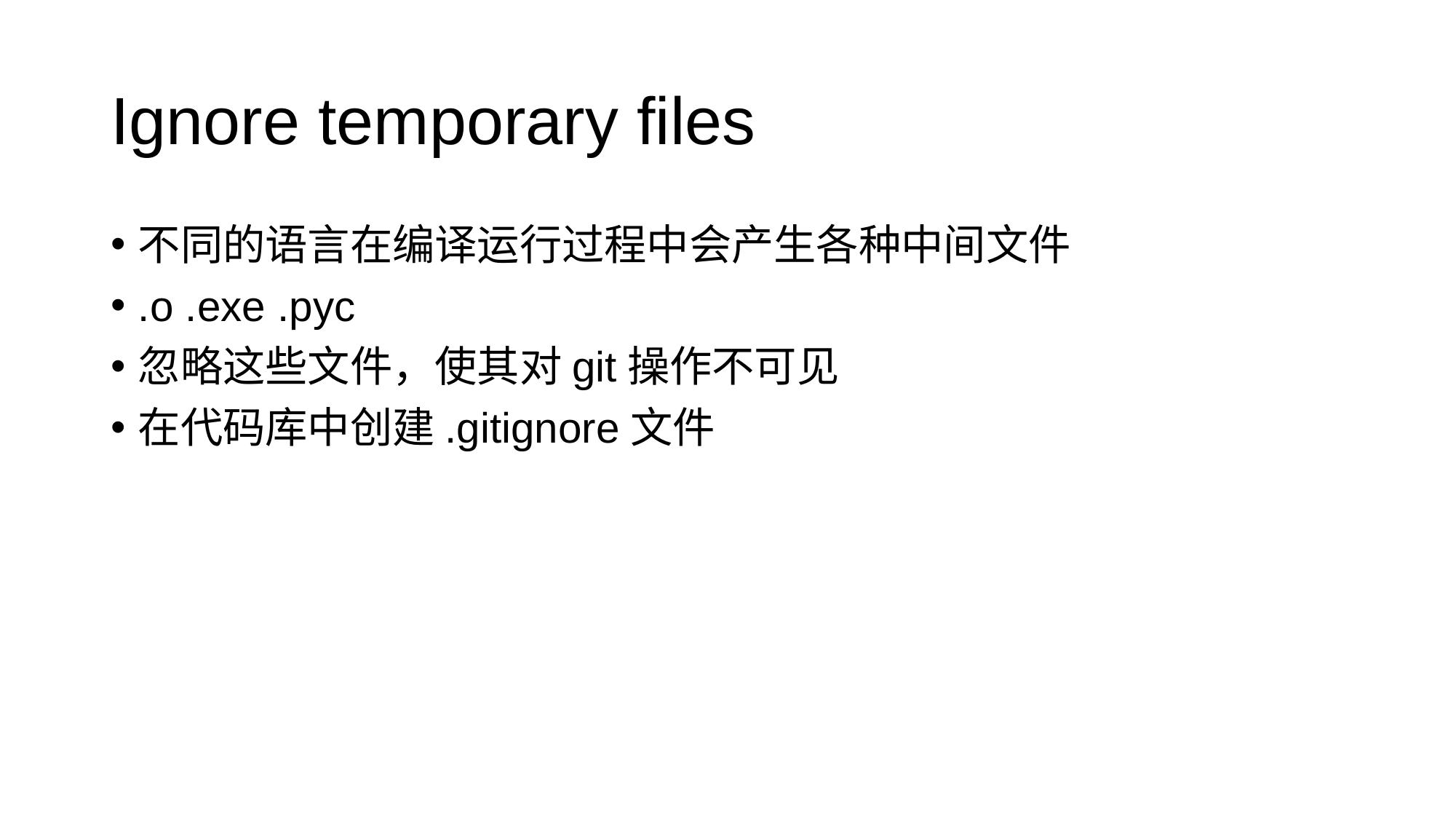

# Ignore temporary files
不同的语言在编译运行过程中会产生各种中间文件
.o .exe .pyc
忽略这些文件，使其对git操作不可见
在代码库中创建.gitignore文件